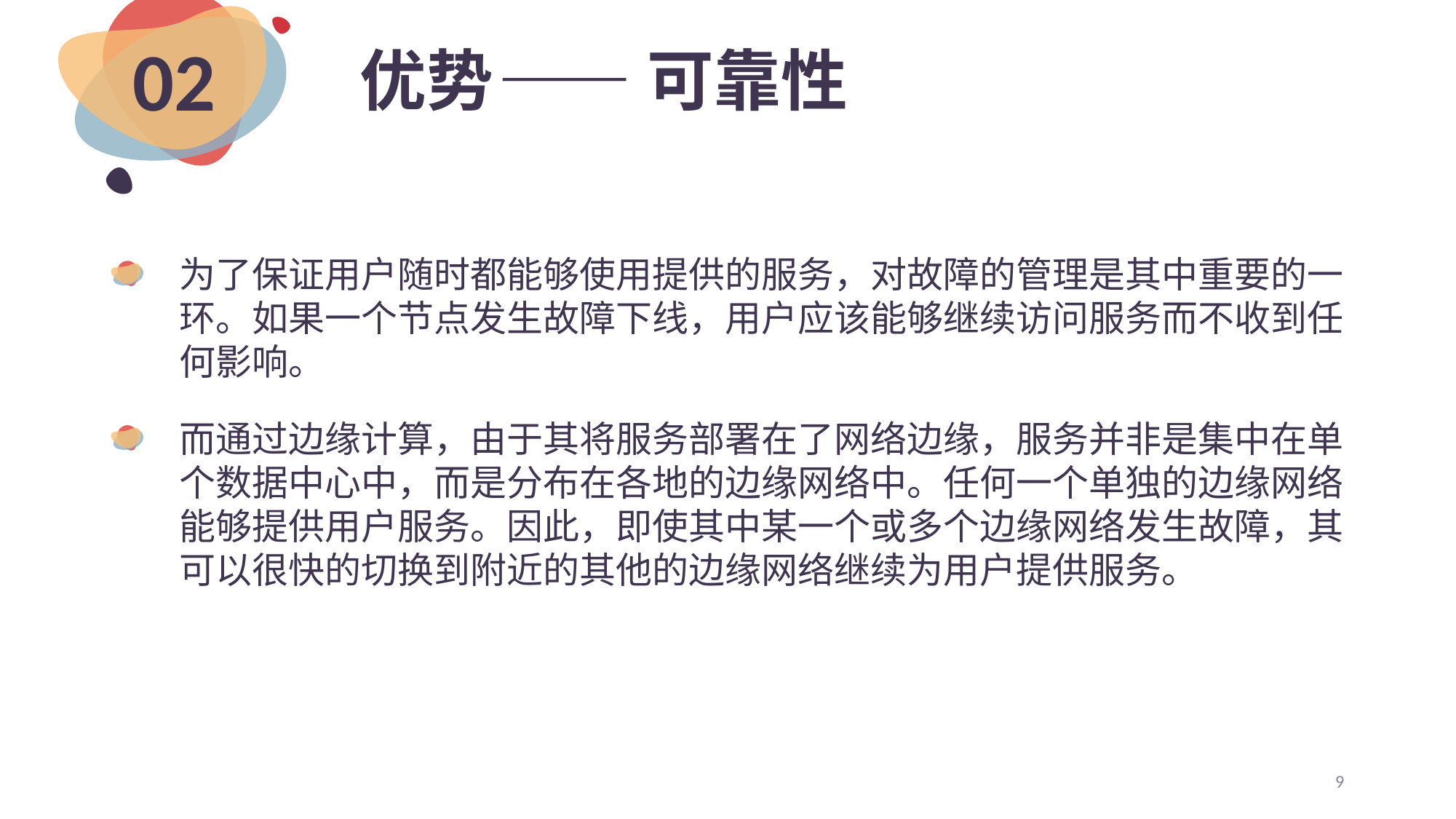

# 优势
——可靠性
02
为了保证用户随时都能够使用提供的服务，对故障的管理是其中重要的一环。如果一个节点发生故障下线，用户应该能够继续访问服务而不收到任何影响。
而通过边缘计算，由于其将服务部署在了网络边缘，服务并非是集中在单个数据中心中，而是分布在各地的边缘网络中。任何一个单独的边缘网络能够提供用户服务。因此，即使其中某一个或多个边缘网络发生故障，其可以很快的切换到附近的其他的边缘网络继续为用户提供服务。
9